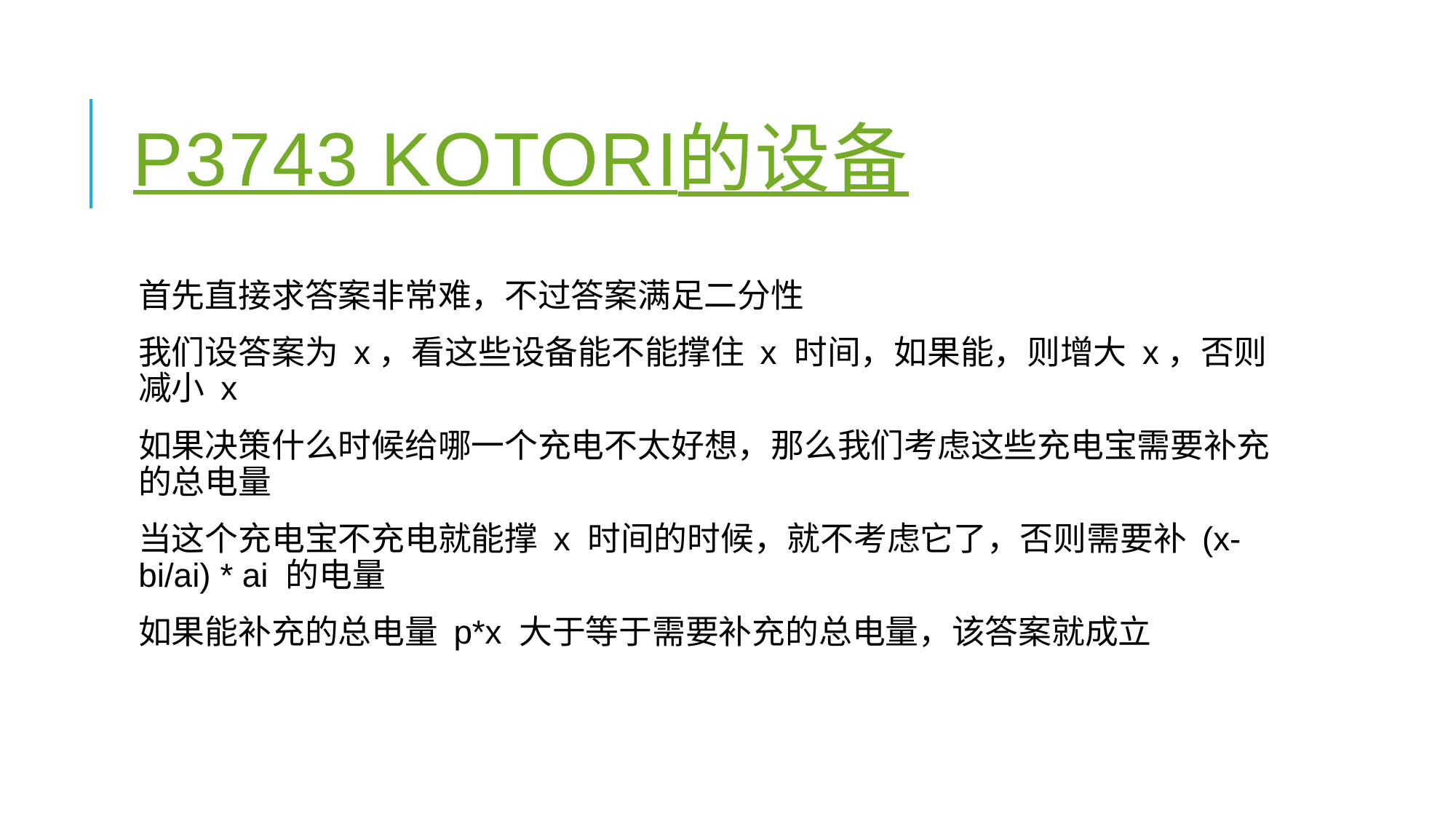

# P3743 kotori的设备
首先直接求答案非常难，不过答案满足二分性
我们设答案为 x，看这些设备能不能撑住 x 时间，如果能，则增大 x，否则减小 x
如果决策什么时候给哪一个充电不太好想，那么我们考虑这些充电宝需要补充的总电量
当这个充电宝不充电就能撑 x 时间的时候，就不考虑它了，否则需要补 (x-bi/ai) * ai 的电量
如果能补充的总电量 p*x 大于等于需要补充的总电量，该答案就成立